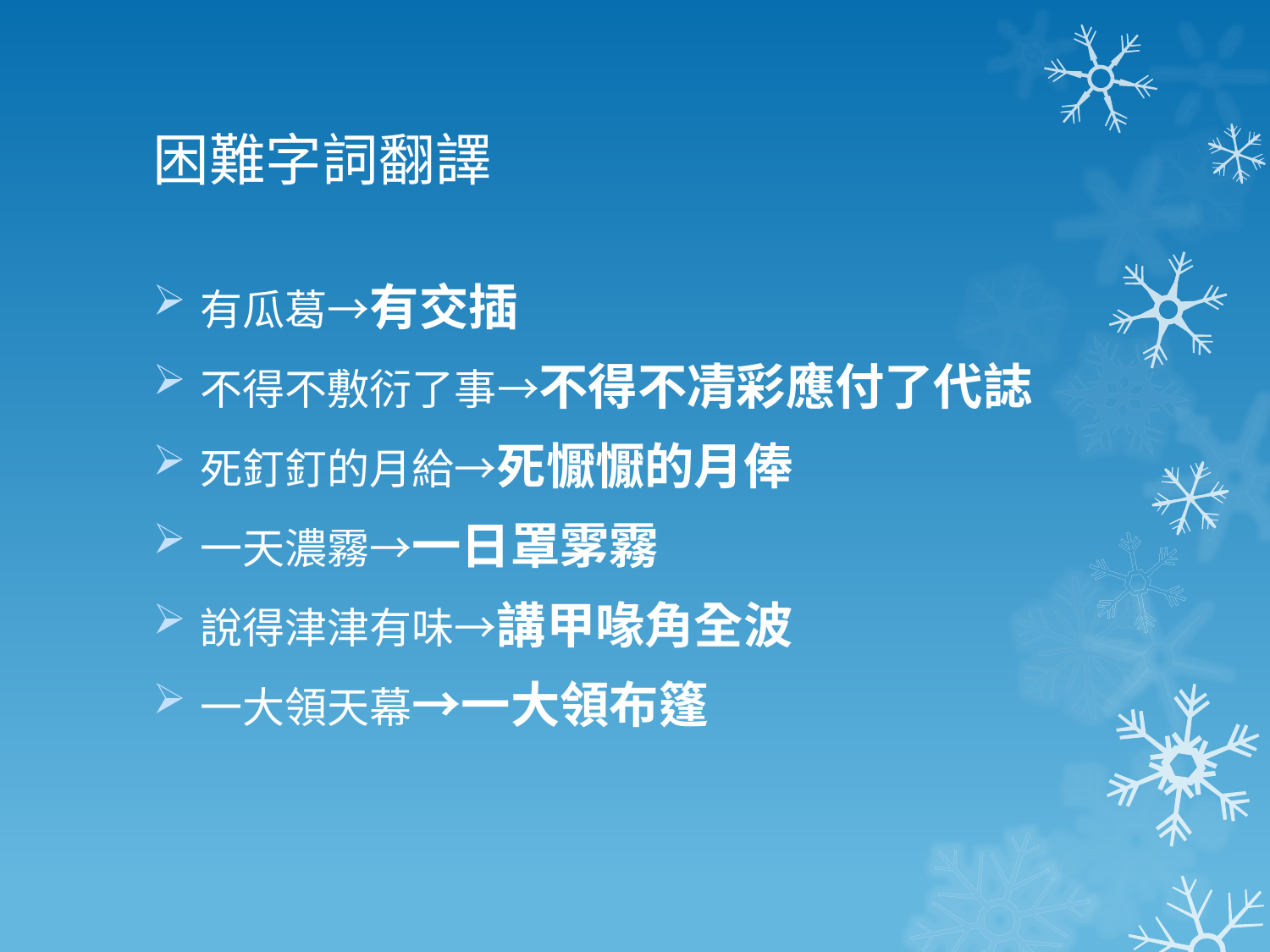

# 困難字詞翻譯
有瓜葛→有交插
不得不敷衍了事→不得不凊彩應付了代誌
死釘釘的月給→死懨懨的月俸
一天濃霧→一日罩雺霧
說得津津有味→講甲喙角全波
一大領天幕→一大領布篷